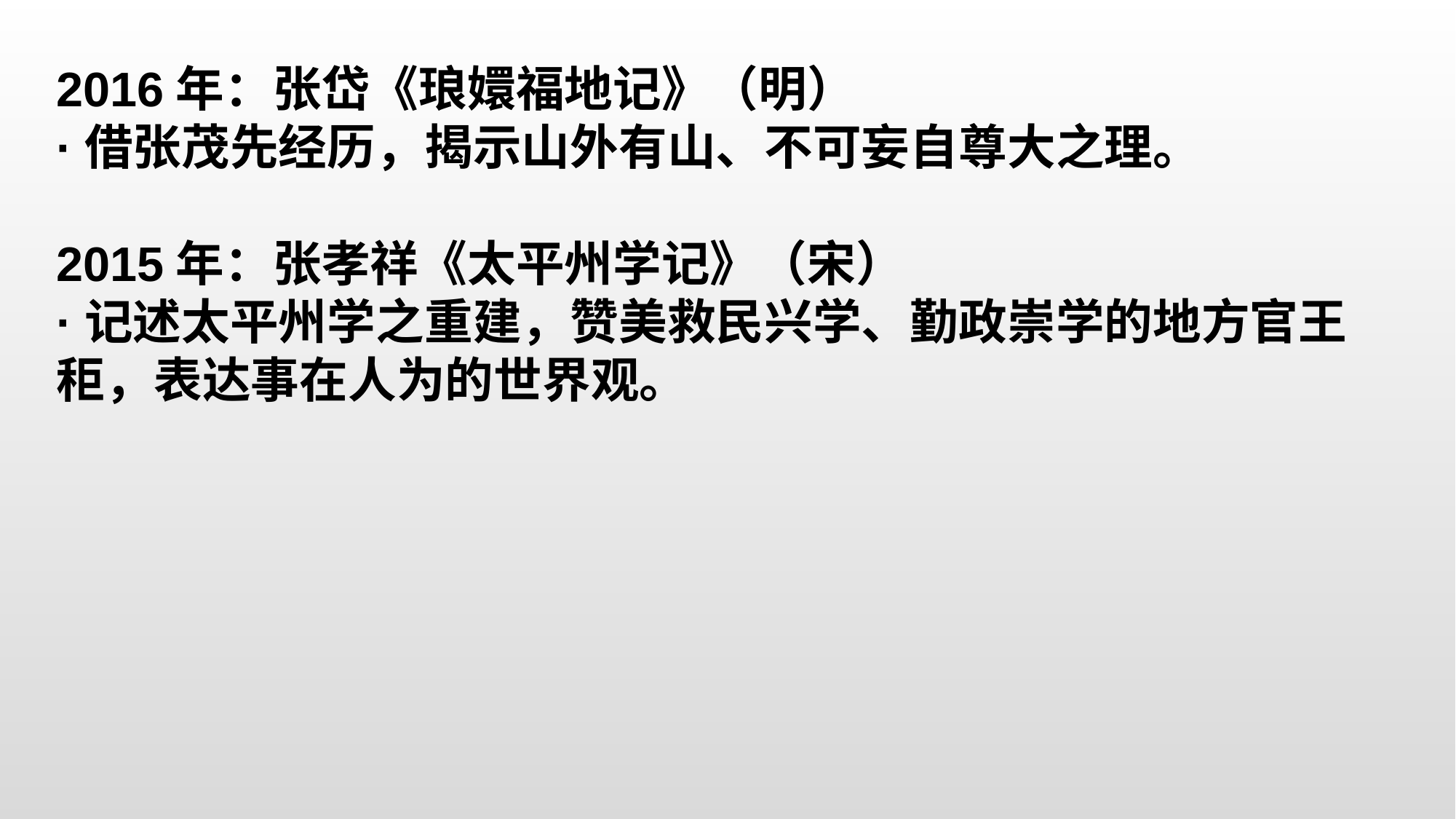

2016年：张岱《琅嬛福地记》（明）
·借张茂先经历，揭示山外有山、不可妄自尊大之理。

2015年：张孝祥《太平州学记》（宋）
·记述太平州学之重建，赞美救民兴学、勤政崇学的地方官王秬，表达事在人为的世界观。